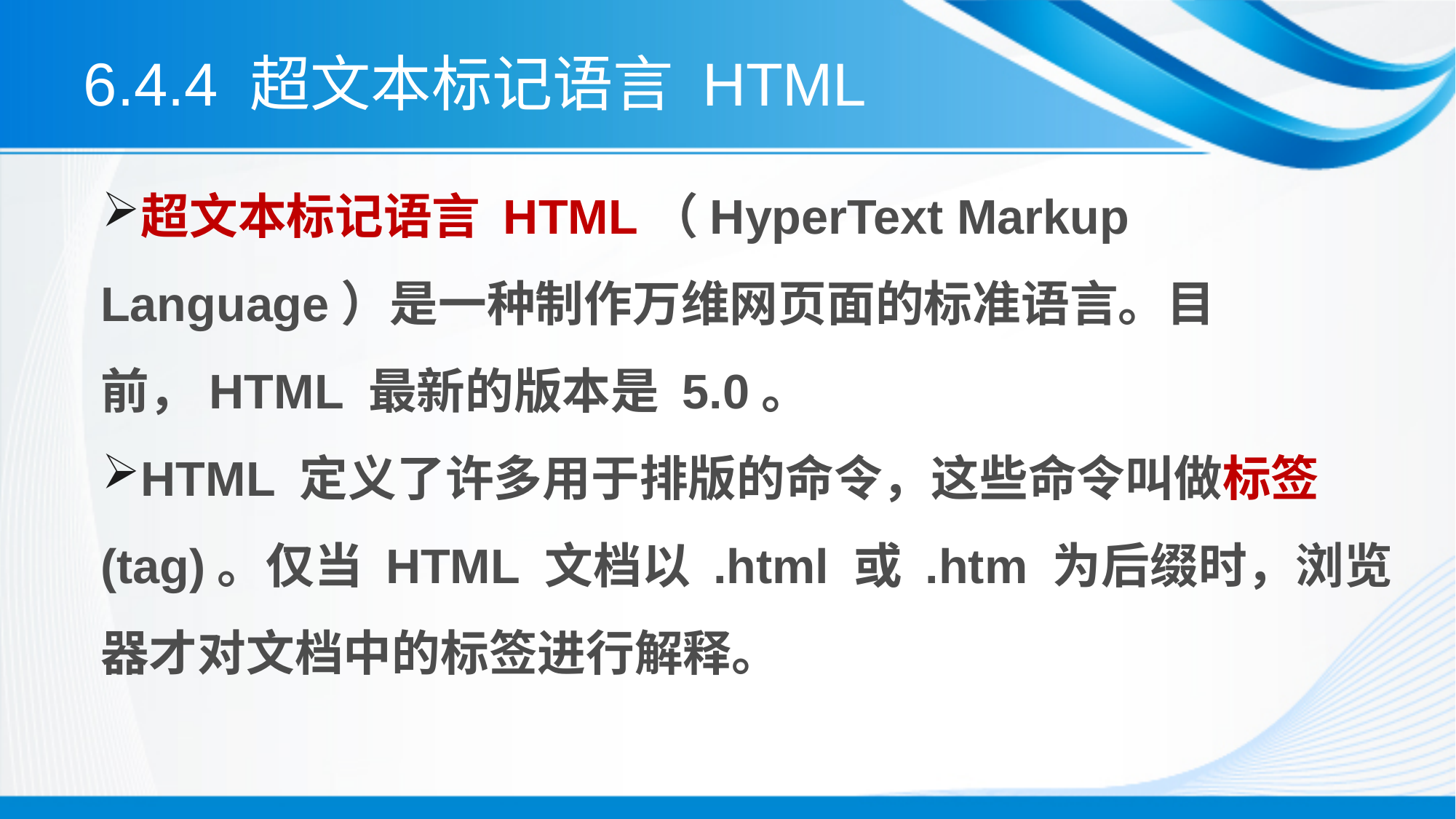

# 6.4.4 超文本标记语言 HTML
超文本标记语言 HTML（HyperText Markup Language）是一种制作万维网页面的标准语言。目前，HTML 最新的版本是 5.0。
HTML 定义了许多用于排版的命令，这些命令叫做标签(tag)。仅当 HTML 文档以 .html 或 .htm 为后缀时，浏览器才对文档中的标签进行解释。